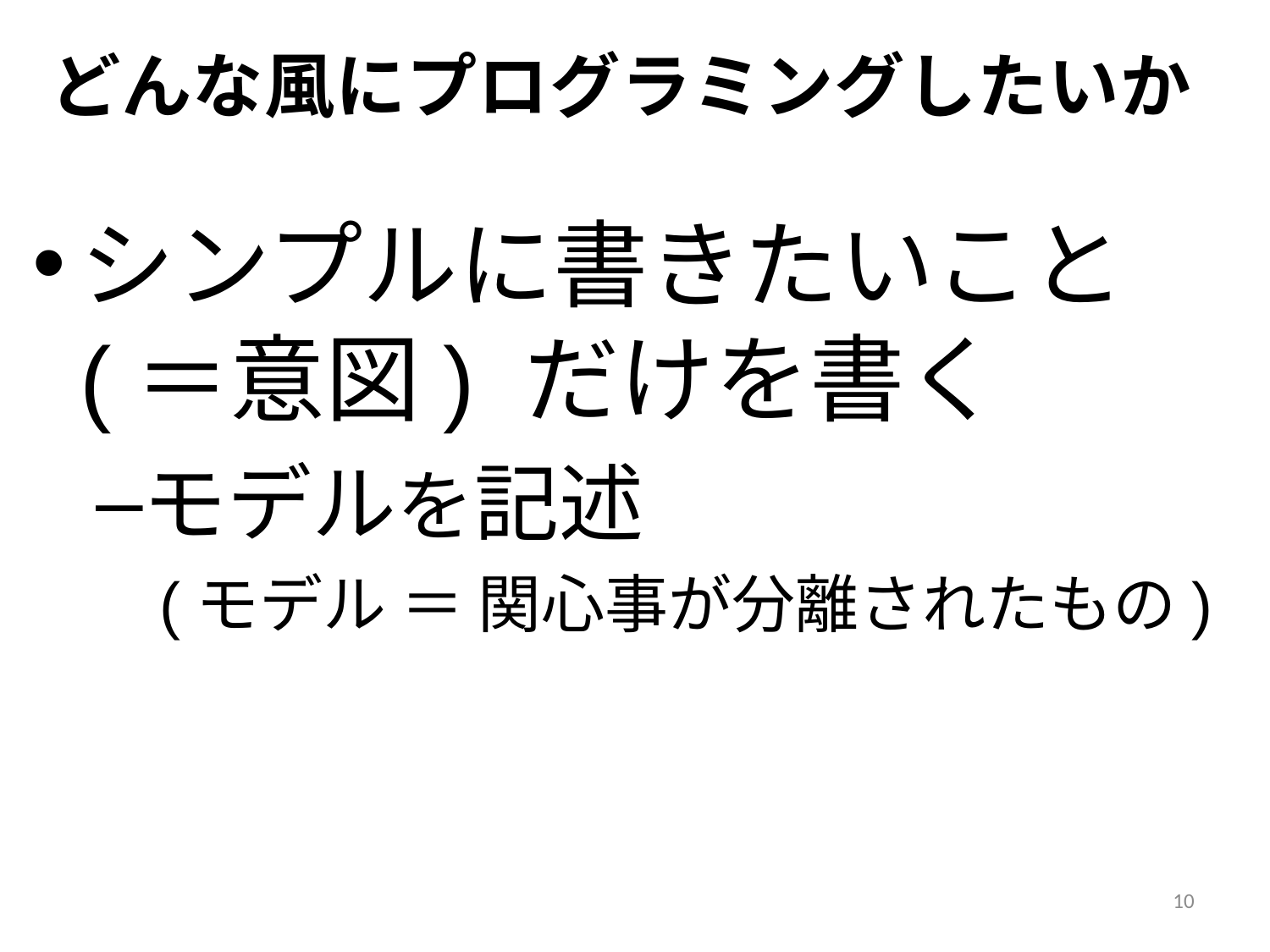

# どんな風にプログラミングしたいか
シンプルに書きたいこと
(＝意図) だけを書く
モデルを記述
(モデル ＝ 関心事が分離されたもの)
10